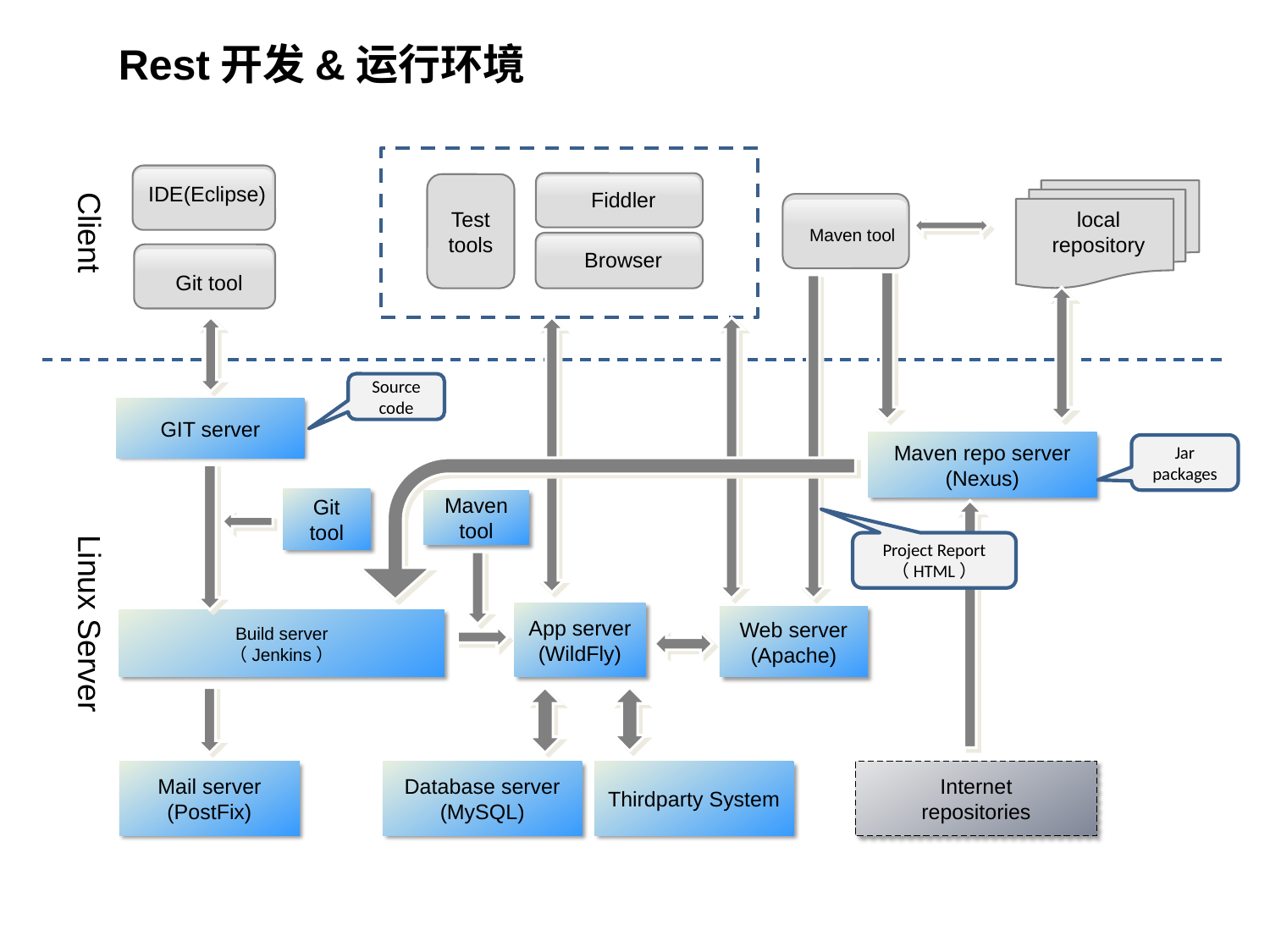

Rest开发&运行环境

IDE(Eclipse)
Client

Fiddler
Test
tools

local
repository

  Maven tool

Browser

  Git tool

Source code
GIT server
Maven repo server
(Nexus)
Jar packages

Git
tool
Maven
tool

Linux Server
Project Report
（HTML）

App server
(WildFly)
Web server
(Apache)
Build server
（Jenkins）

Internet
repositories
Mail server
(PostFix)
Database server
(MySQL)
Thirdparty System